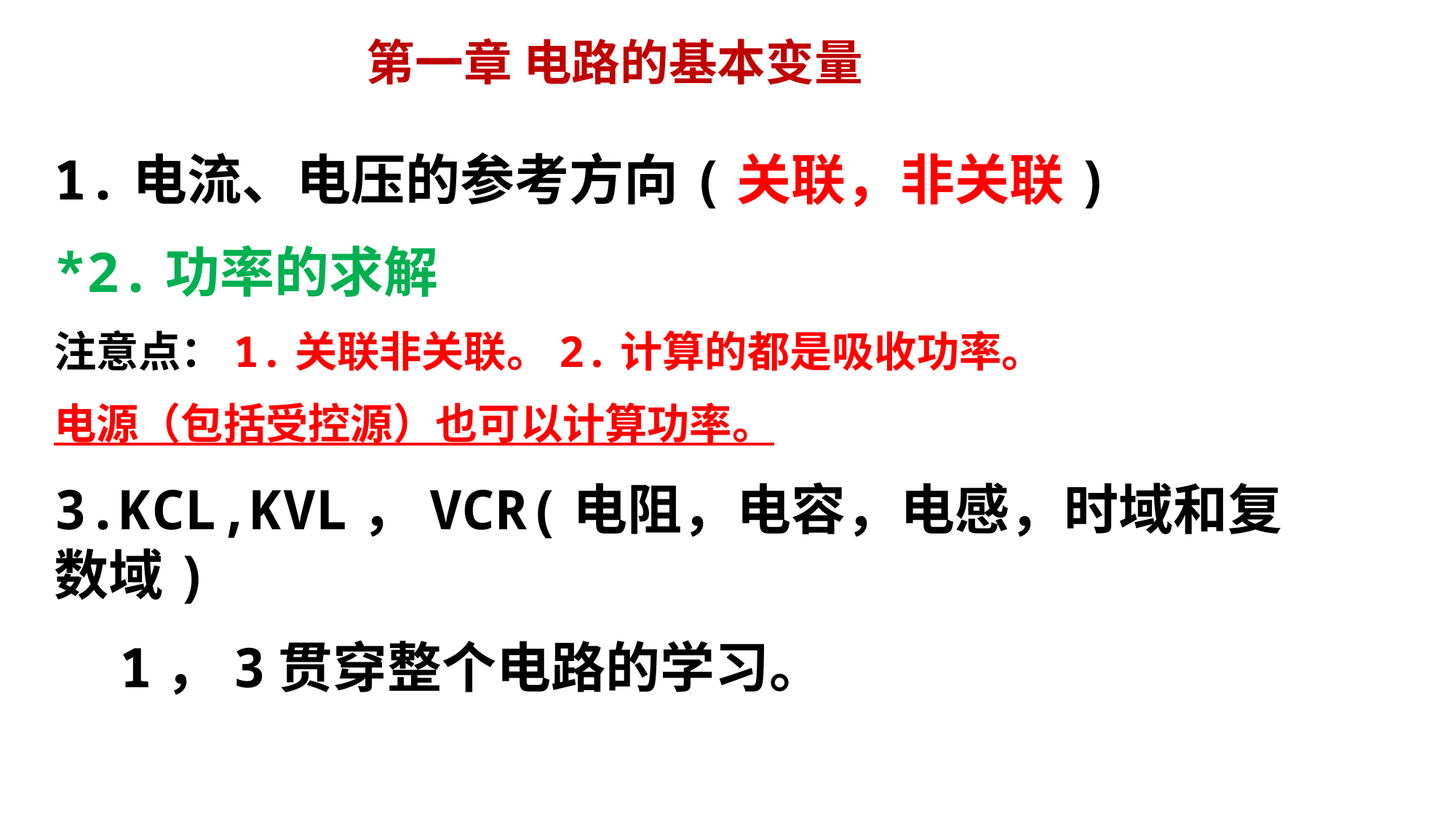

第一章 电路的基本变量
重点内容：
1.电流、电压的参考方向(关联，非关联)
*2.功率的求解
注意点：1.关联非关联。2.计算的都是吸收功率。
电源（包括受控源）也可以计算功率。
3.KCL,KVL，VCR(电阻，电容，电感，时域和复数域)
  1，3贯穿整个电路的学习。